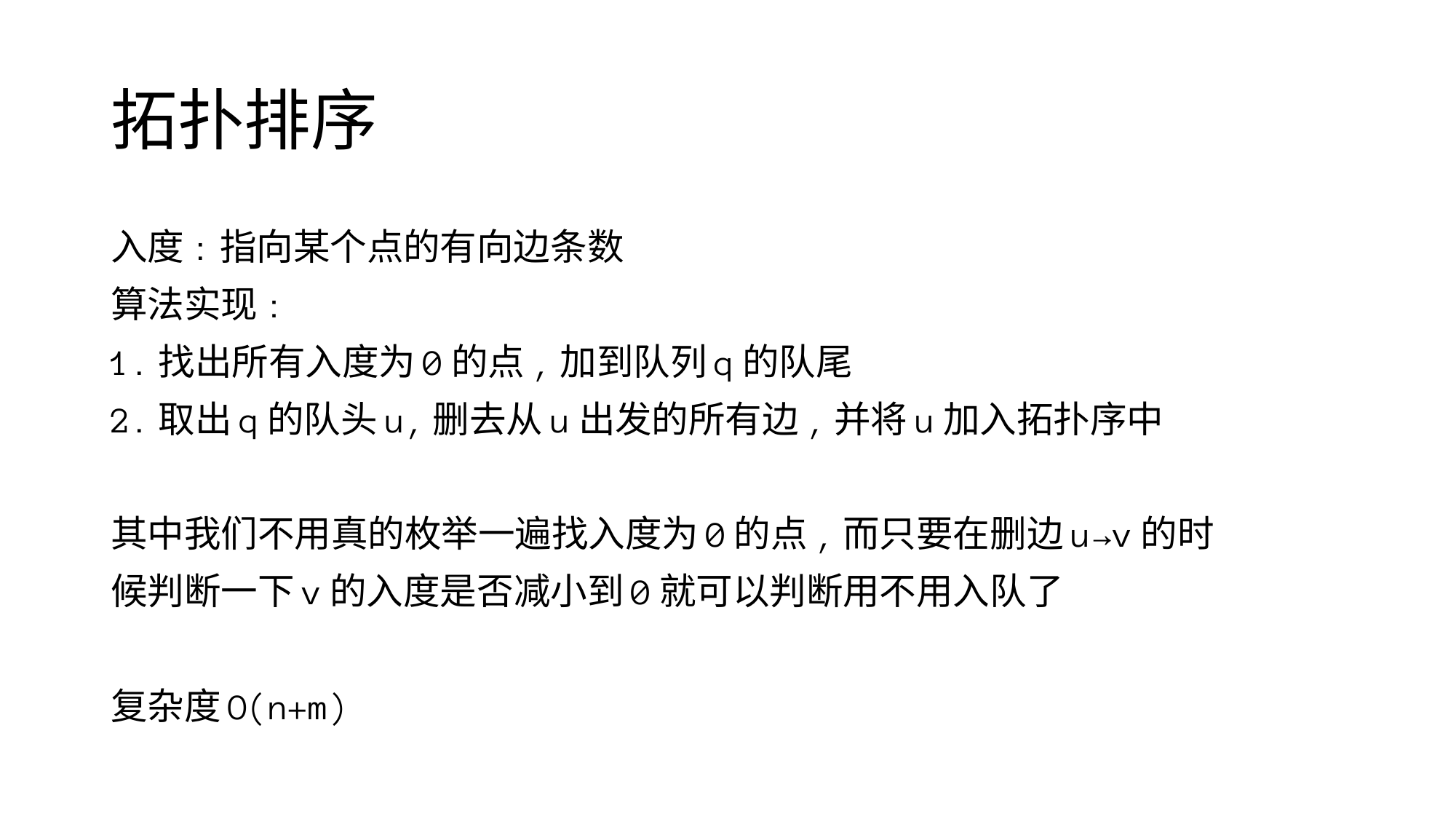

# 拓扑排序
入度:指向某个点的有向边条数
算法实现:
1.找出所有入度为0的点,加到队列q的队尾
2.取出q的队头u,删去从u出发的所有边,并将u加入拓扑序中

其中我们不用真的枚举一遍找入度为0的点,而只要在删边u→v的时
候判断一下v的入度是否减小到0就可以判断用不用入队了

复杂度O(n+m)